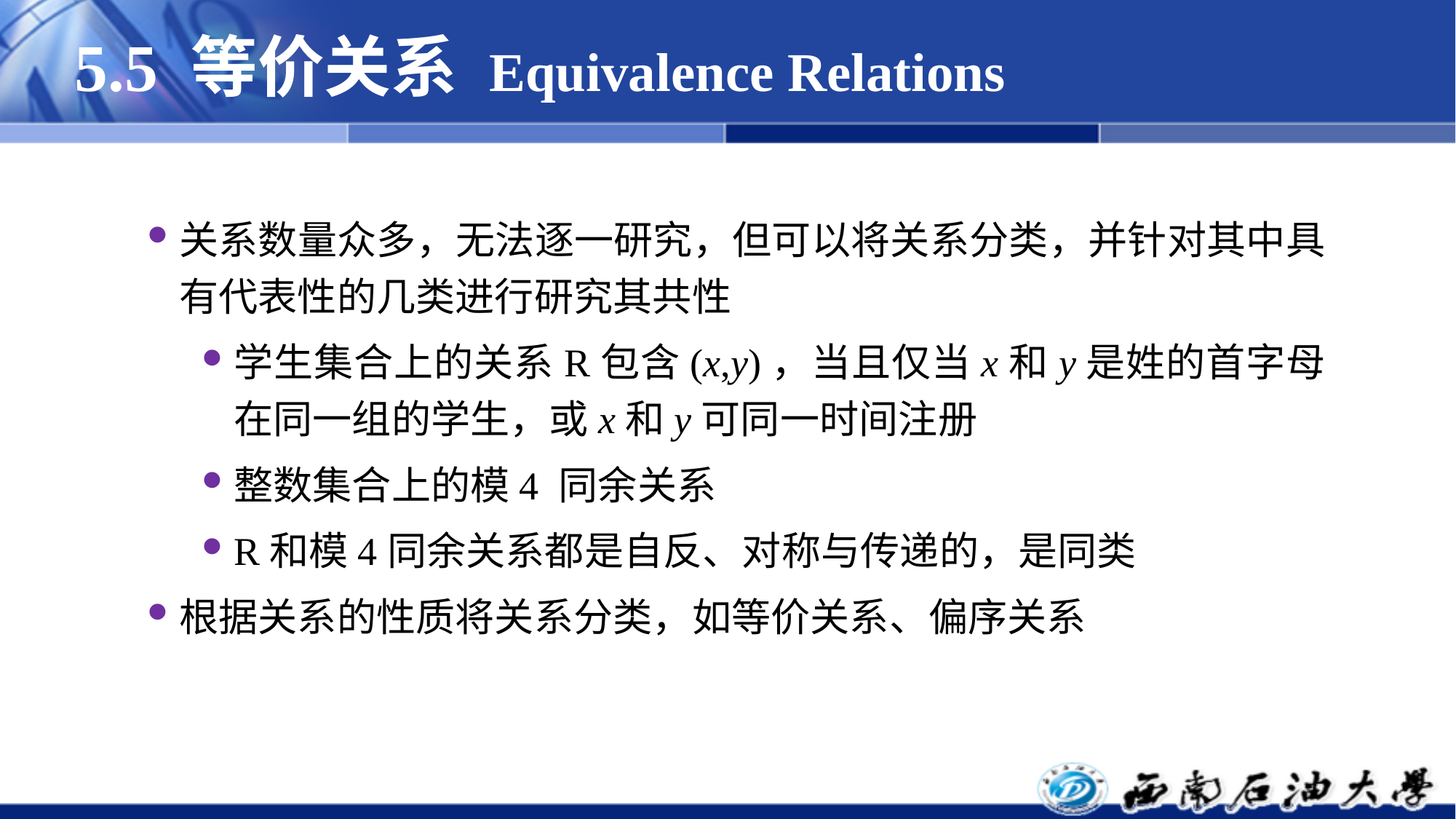

# 5.5 等价关系 Equivalence Relations
关系数量众多，无法逐一研究，但可以将关系分类，并针对其中具有代表性的几类进行研究其共性
学生集合上的关系R包含(x,y)，当且仅当x和y是姓的首字母在同一组的学生，或x和y可同一时间注册
整数集合上的模4 同余关系
R和模4同余关系都是自反、对称与传递的，是同类
根据关系的性质将关系分类，如等价关系、偏序关系